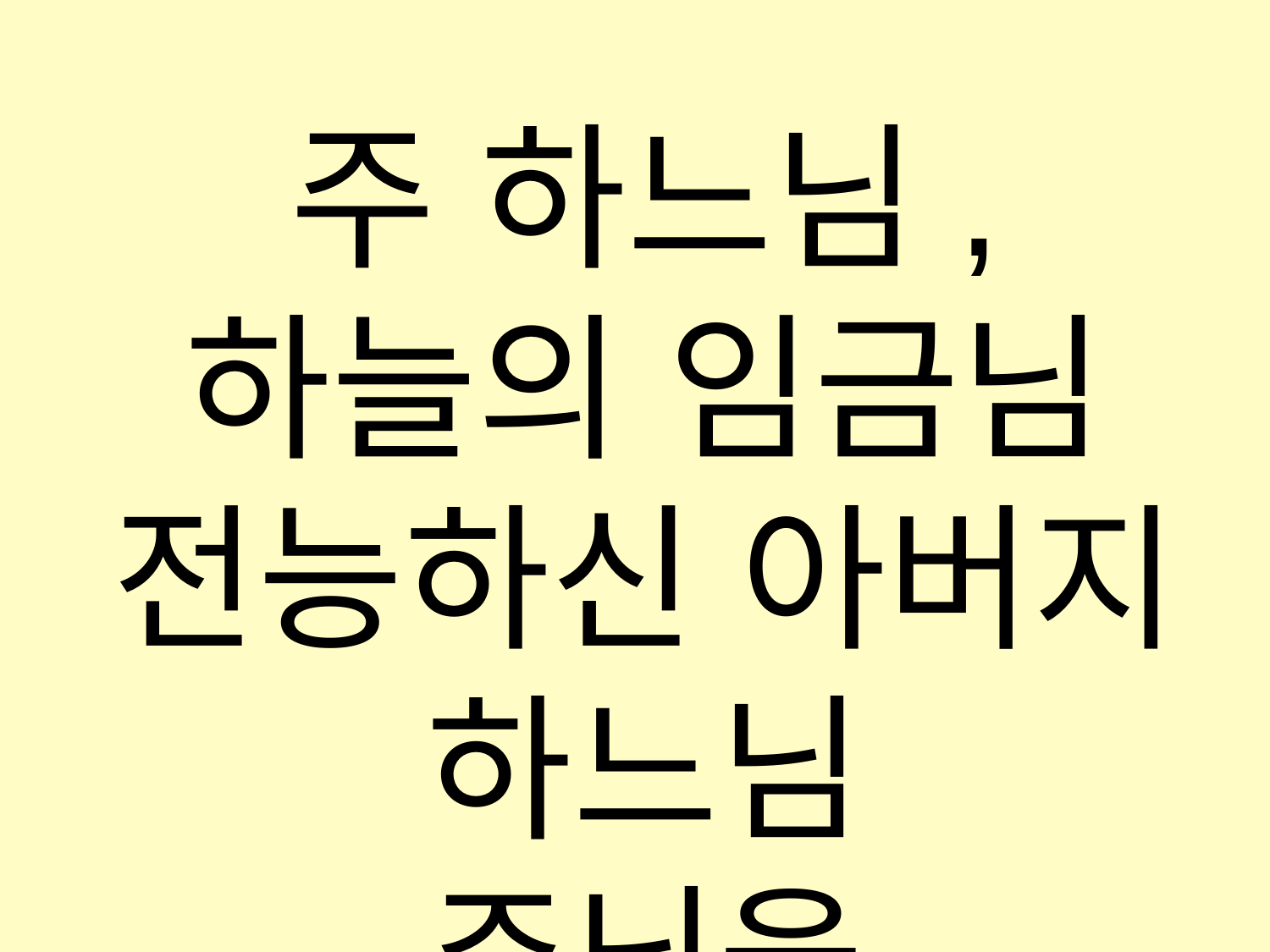

주 하느님, 하늘의 임금님
전능하신 아버지 하느님
주님을 기리나이다
찬미 하나이다